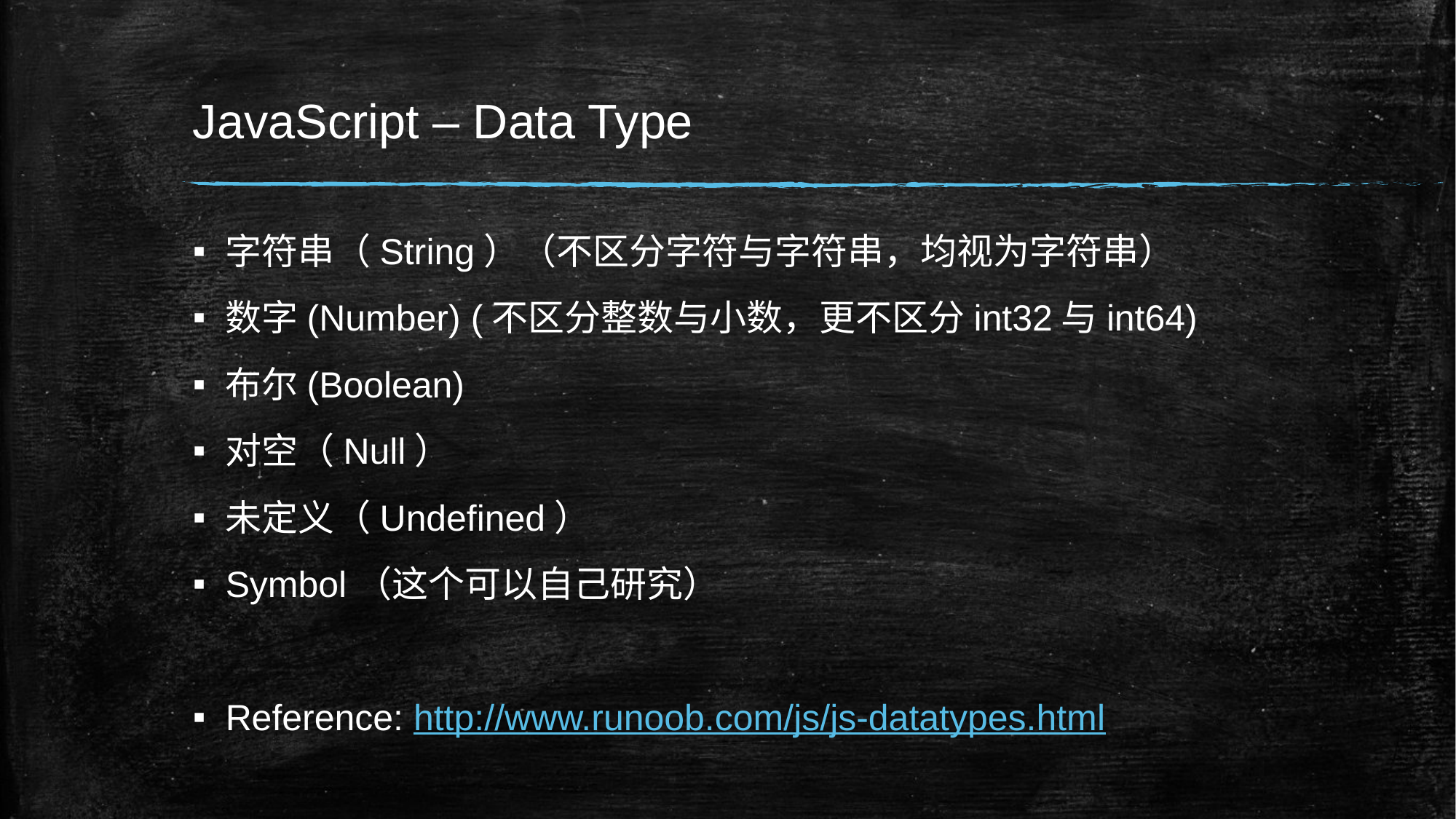

# JavaScript – Data Type
字符串（String）（不区分字符与字符串，均视为字符串）
数字(Number) (不区分整数与小数，更不区分int32与int64)
布尔(Boolean)
对空（Null）
未定义（Undefined）
Symbol（这个可以自己研究）

Reference: http://www.runoob.com/js/js-datatypes.html